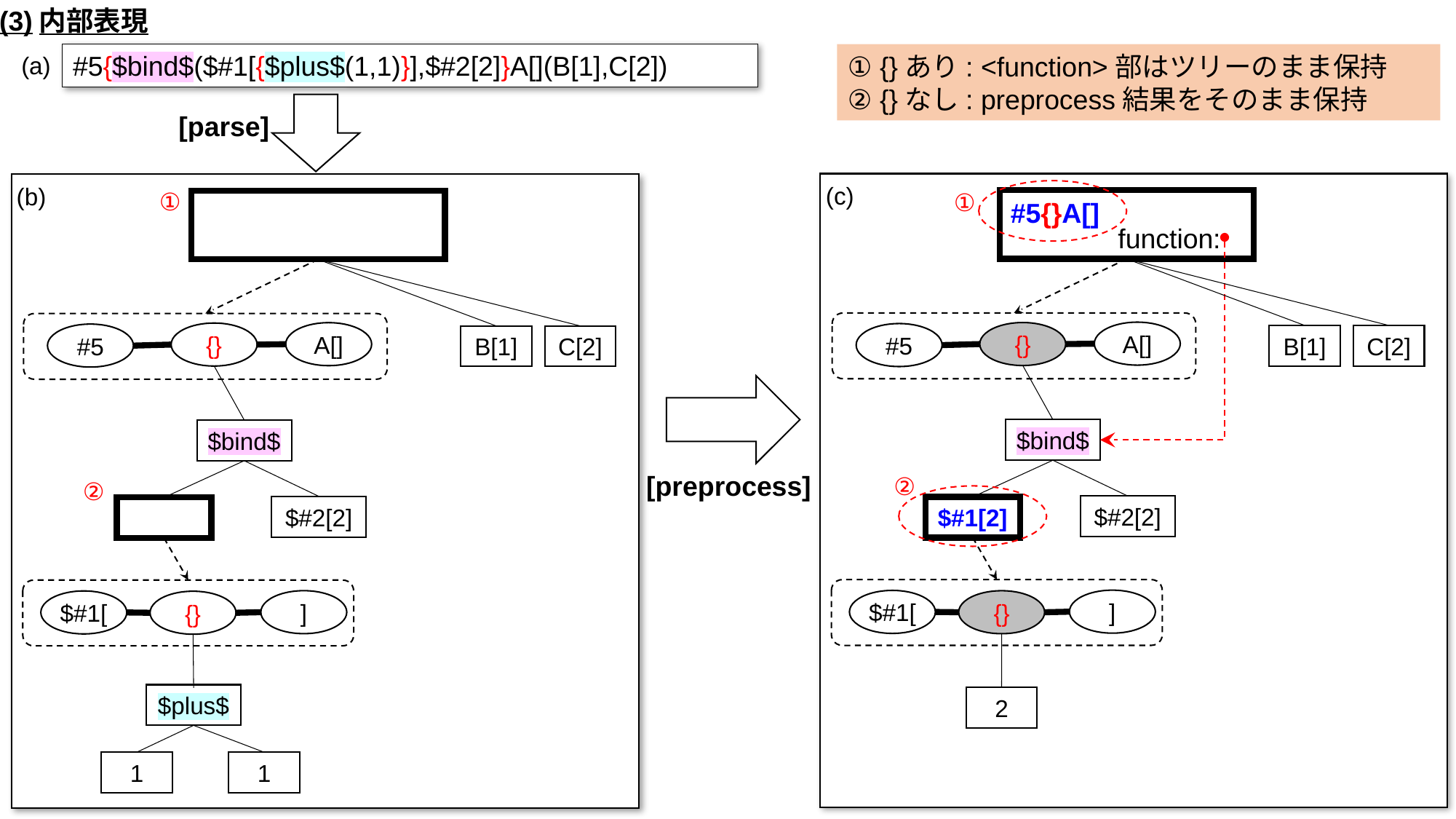

(3)内部表現
#5{$bind$($#1[{$plus$(1,1)}],$#2[2]}A[](B[1],C[2])
① {}あり: <function>部はツリーのまま保持
② {}なし: preprocess結果をそのまま保持
(a)

[parse]

(c)
(b)
①

①
#5{}A[]

function:

A[]
{}
A[]
{}
#5
#5
B[1]
C[2]
B[1]
C[2]

$bind$
$bind$
[preprocess]
②
②

$#2[2]
$#2[2]
$#1[2]

]
$#1[
]
{}
$#1[
{}
$plus$
2
1
1